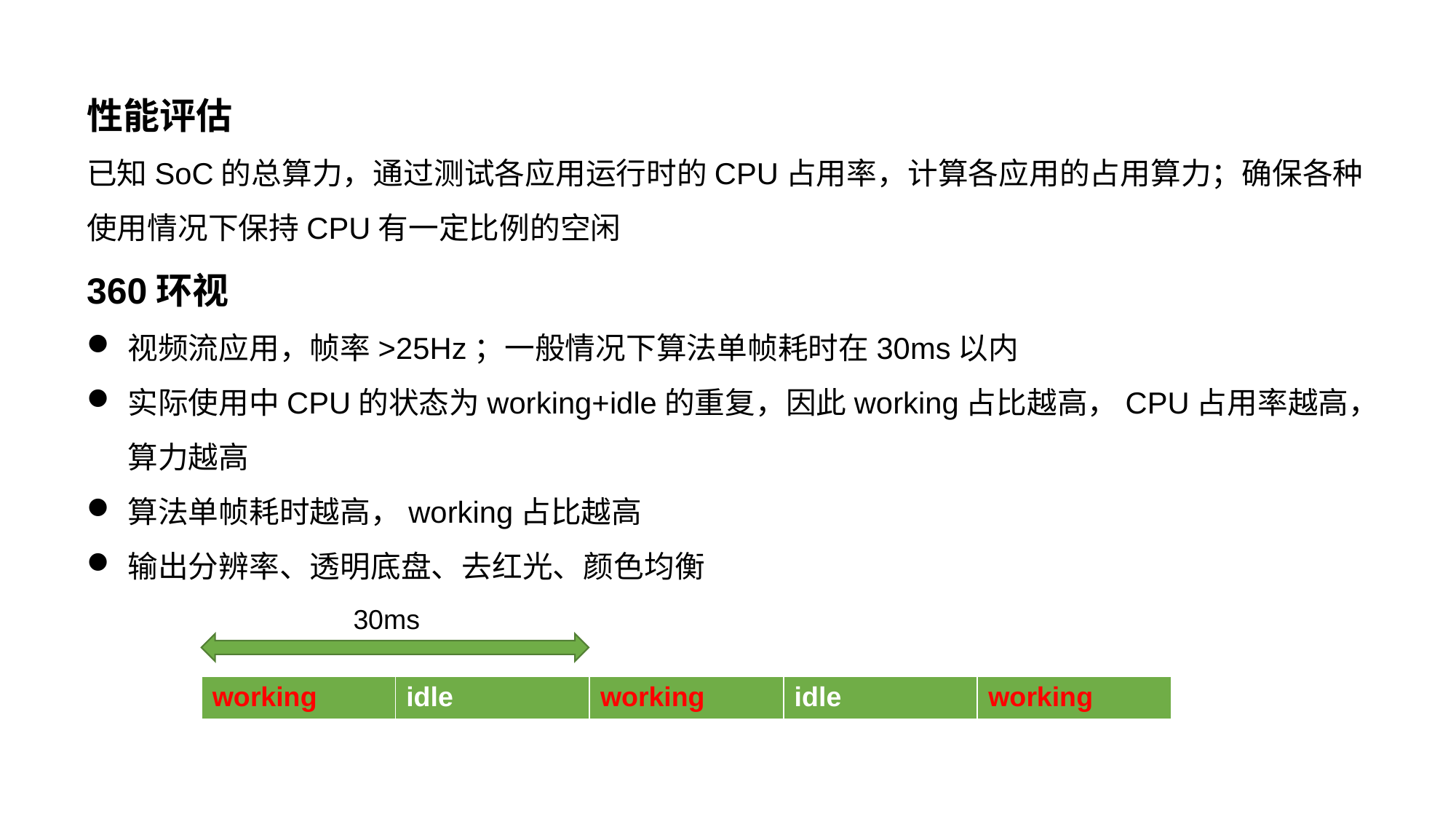

BBAAD9C20180234D78A0072836F0B18012B9B20410B73BB0ADD98E35B1C82B55AB43B038D1683B0022C92508C846A0EBA9F921AA11D03B311BBFC2FE787E2BD524FCCCAD572CB647848F2D676FA24A9697DCE3B777AF5F279816B19F2FEFDC48DC862B972E3
性能评估
已知SoC的总算力，通过测试各应用运行时的CPU占用率，计算各应用的占用算力；确保各种使用情况下保持CPU有一定比例的空闲
360环视
视频流应用，帧率>25Hz；一般情况下算法单帧耗时在30ms以内
实际使用中CPU的状态为working+idle的重复，因此working占比越高，CPU占用率越高，算力越高
算法单帧耗时越高，working占比越高
输出分辨率、透明底盘、去红光、颜色均衡

30ms

| working | idle | working | idle | working |
| --- | --- | --- | --- | --- |